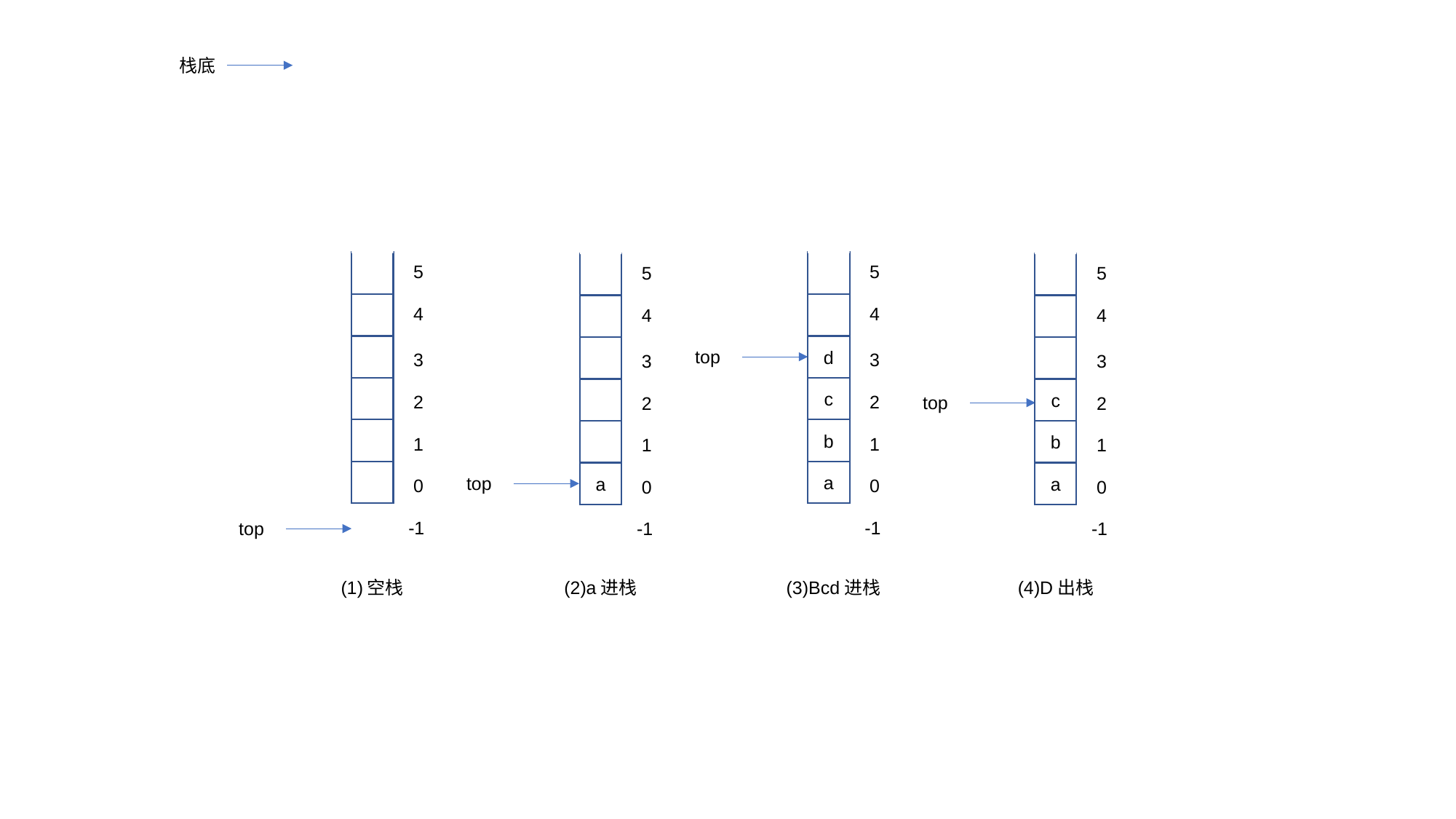

栈底

5
4
3
2
1
0
-1
top

d
c
b
a
5
4
3
2
1
0
-1
top

a
5
4
3
2
1
0
-1
top

c
b
a
5
4
3
2
1
0
-1
top
(4)D出栈
(3)Bcd进栈
(2)a进栈
(1)空栈